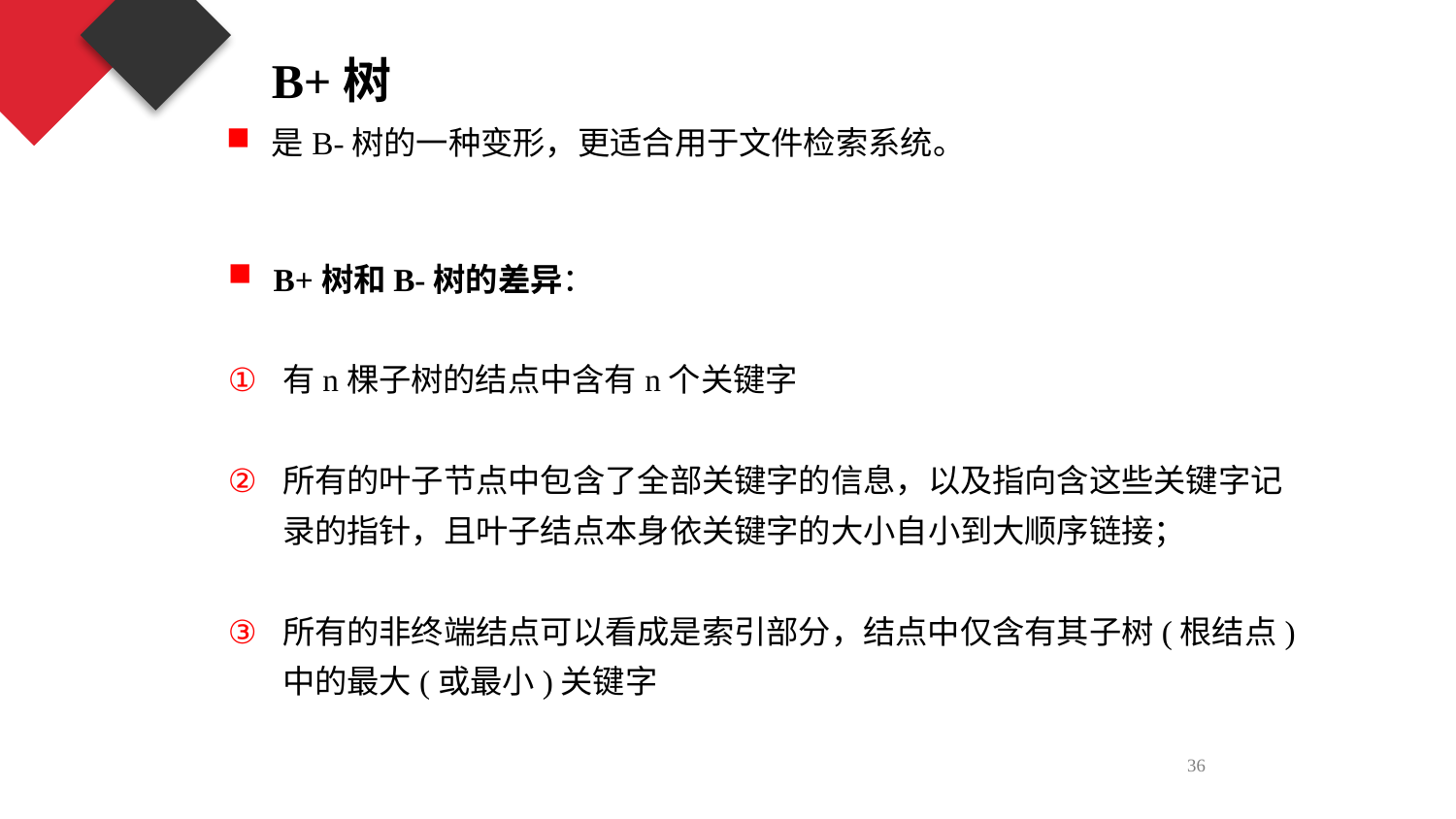

B+树
是B-树的一种变形，更适合用于文件检索系统。
B+树和B-树的差异：

有n棵子树的结点中含有n个关键字

所有的叶子节点中包含了全部关键字的信息，以及指向含这些关键字记录的指针，且叶子结点本身依关键字的大小自小到大顺序链接；

所有的非终端结点可以看成是索引部分，结点中仅含有其子树(根结点)中的最大(或最小)关键字
36